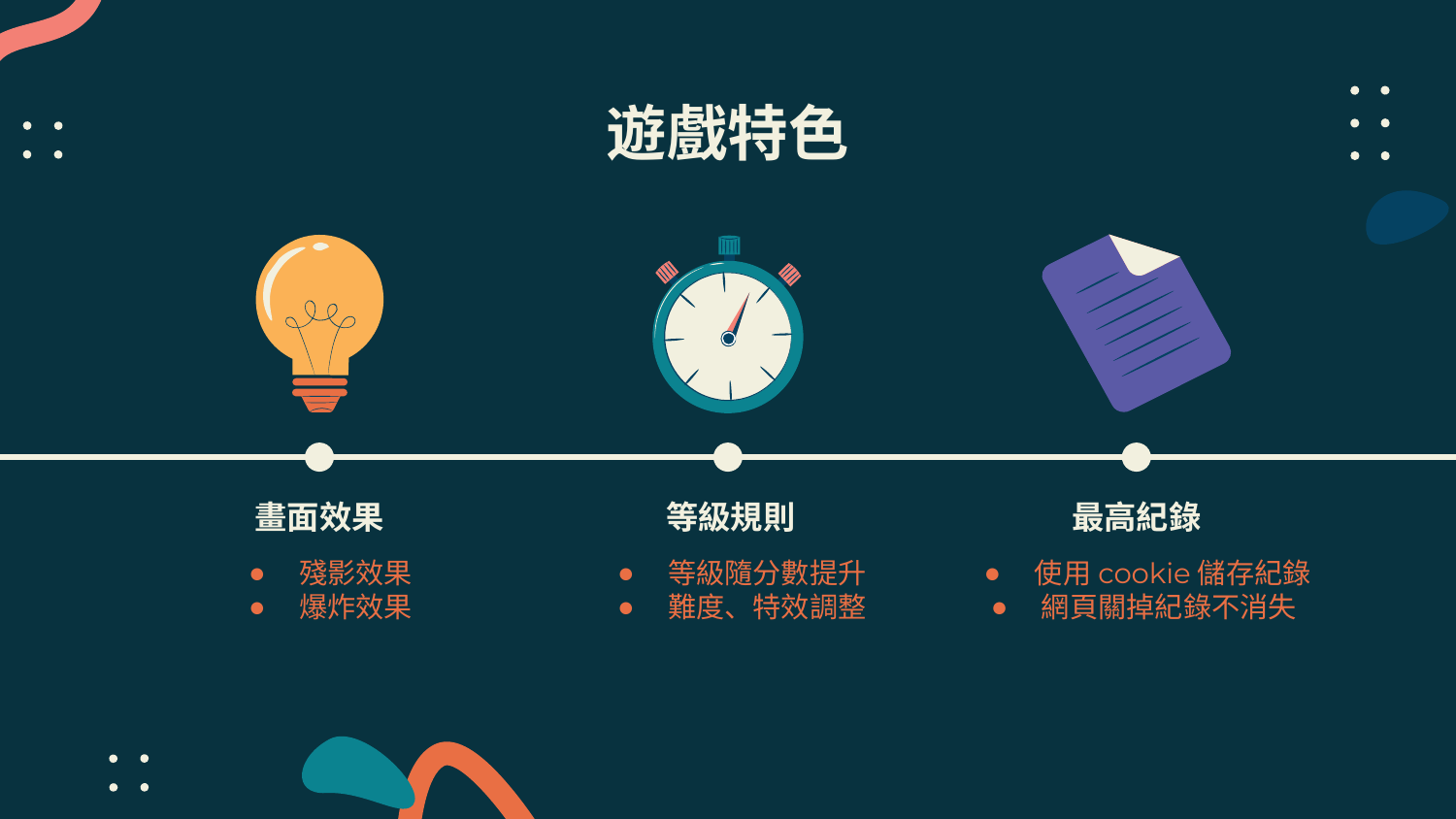

# 遊戲特色

最高紀錄
畫面效果
等級規則
使用cookie儲存紀錄
網頁關掉紀錄不消失
殘影效果
爆炸效果
等級隨分數提升
難度、特效調整